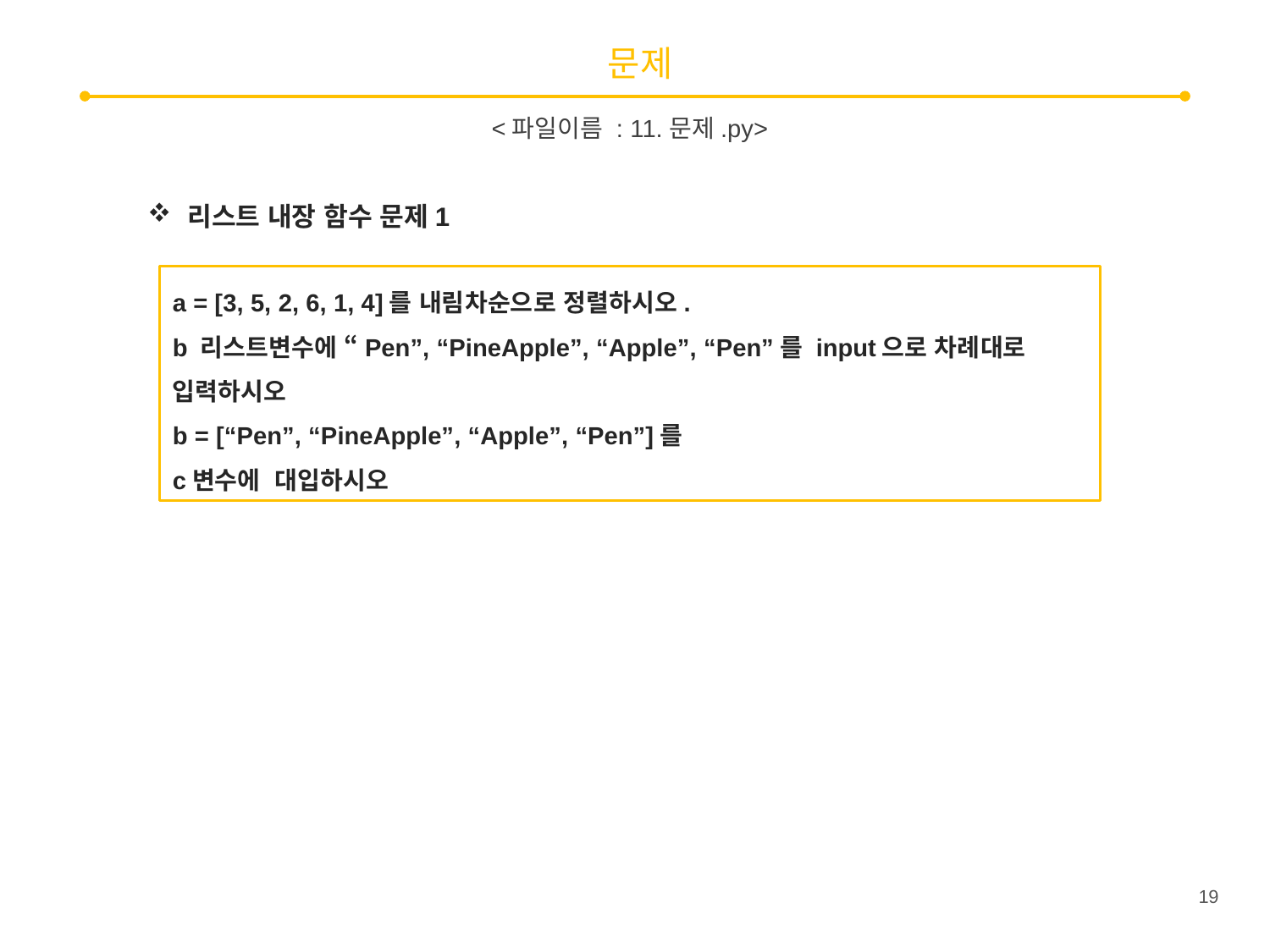

# 문제
<파일이름 : 11.문제.py>
리스트 내장 함수 문제1
a = [3, 5, 2, 6, 1, 4]를 내림차순으로 정렬하시오.
b 리스트변수에 “Pen”, “PineApple”, “Apple”, “Pen”를 input으로 차례대로 입력하시오
b = [“Pen”, “PineApple”, “Apple”, “Pen”]를
c변수에  대입하시오